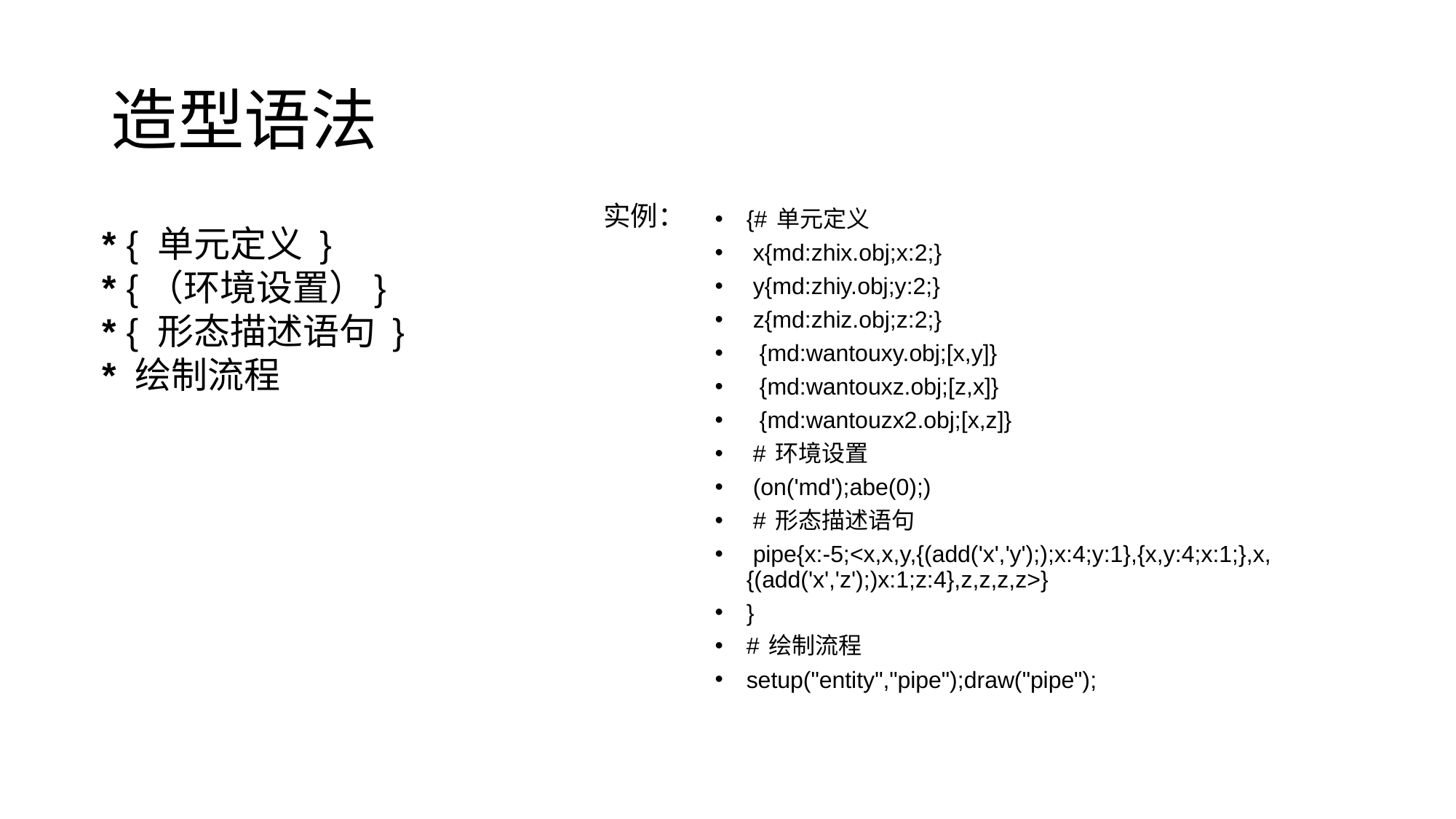

# 造型语法
实例：
{# 单元定义
 x{md:zhix.obj;x:2;}
 y{md:zhiy.obj;y:2;}
 z{md:zhiz.obj;z:2;}
  {md:wantouxy.obj;[x,y]}
  {md:wantouxz.obj;[z,x]}
  {md:wantouzx2.obj;[x,z]}
 # 环境设置
 (on('md');abe(0);)
 # 形态描述语句
 pipe{x:-5;<x,x,y,{(add('x','y'););x:4;y:1},{x,y:4;x:1;},x,{(add('x','z');)x:1;z:4},z,z,z,z>}
}
# 绘制流程
setup("entity","pipe");draw("pipe");
* { 单元定义 }
* {（环境设置）}
* { 形态描述语句 }
* 绘制流程